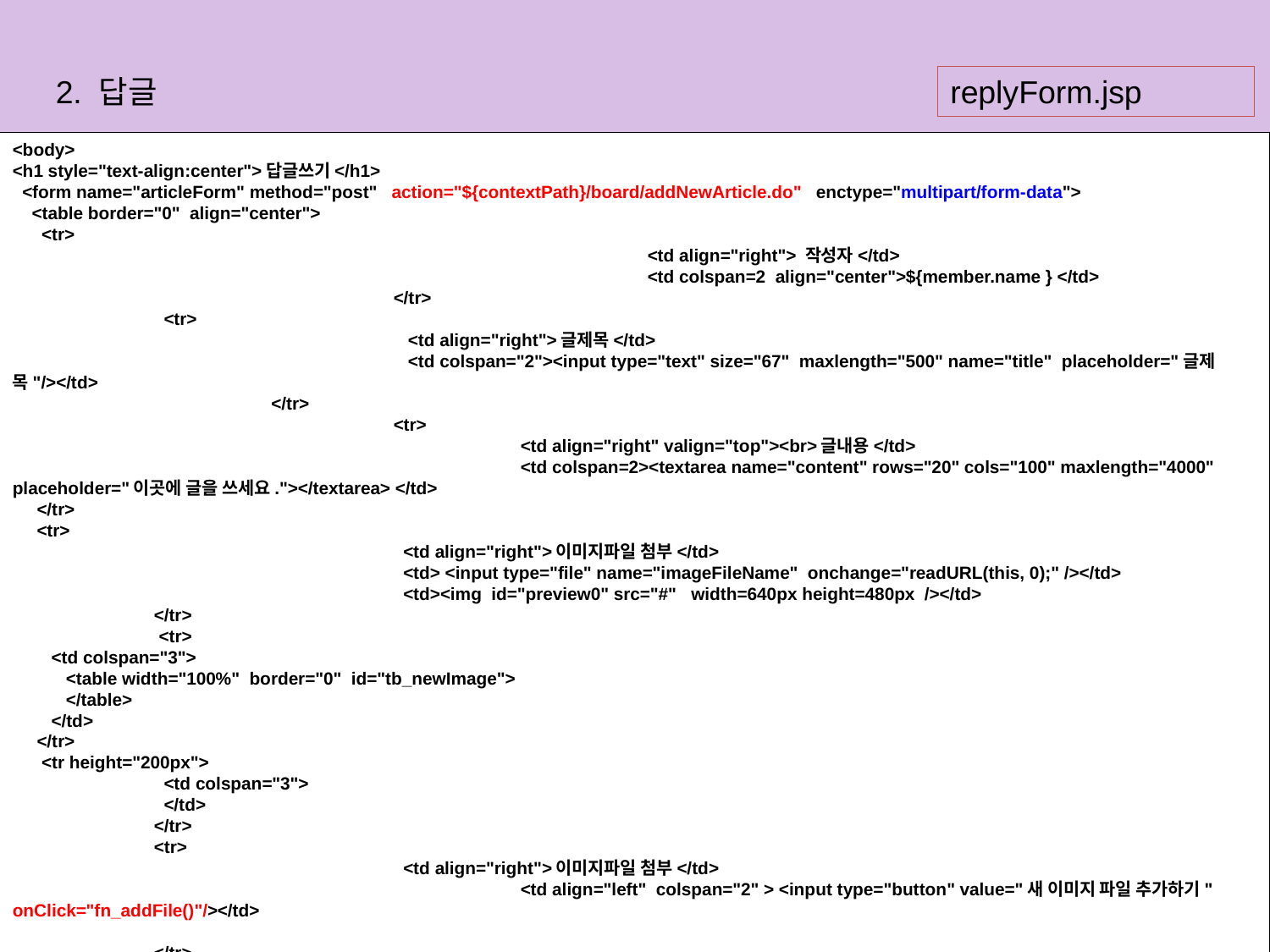

replyForm.jsp
2. 답글
<body>
<h1 style="text-align:center">답글쓰기</h1>
  <form name="articleForm" method="post"   action="${contextPath}/board/addNewArticle.do"   enctype="multipart/form-data">
    <table border="0"  align="center">
      <tr>
					<td align="right"> 작성자</td>
					<td colspan=2  align="center">${member.name } </td>
			</tr>
	     <tr>
			   <td align="right">글제목</td>
			   <td colspan="2"><input type="text" size="67"  maxlength="500" name="title"  placeholder="글제목"/></td>
		 </tr>
	 		<tr>
				<td align="right" valign="top"><br>글내용</td>
				<td colspan=2><textarea name="content" rows="20" cols="100" maxlength="4000" placeholder="이곳에 글을 쓰세요."></textarea> </td>
     </tr>
     <tr>
			  <td align="right">이미지파일 첨부</td>
			  <td> <input type="file" name="imageFileName"  onchange="readURL(this, 0);" /></td>
			  <td><img  id="preview0" src="#"   width=640px height=480px  /></td>
	   </tr>
	    <tr>
        <td colspan="3">
           <table width="100%"  border="0"  id="tb_newImage">
           </table>
        </td>
     </tr>
      <tr height="200px">
	     <td colspan="3">
	     </td>
	   </tr>
	   <tr>
			  <td align="right">이미지파일 첨부</td>
				<td align="left"  colspan="2" > <input type="button" value="새 이미지 파일 추가하기" onClick="fn_addFile()"/></td>

	   </tr>